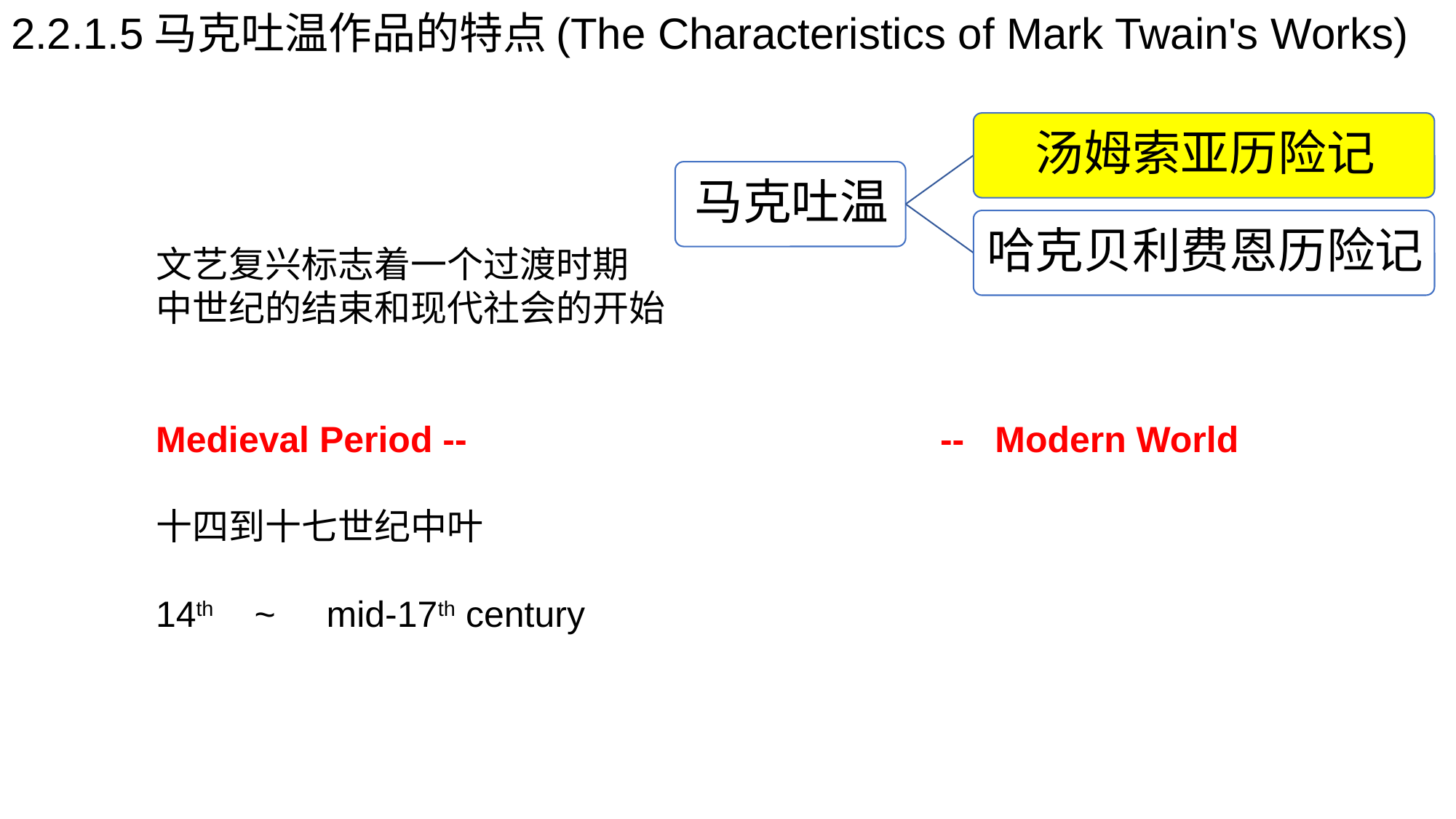

# 2.2.1.5马克吐温作品的特点(The Characteristics of Mark Twain's Works)
马克吐温

汤姆索亚历险记

哈克贝利费恩历险记
文艺复兴标志着一个过渡时期
中世纪的结束和现代社会的开始

Medieval Period -- 					  --   Modern World

十四到十七世纪中叶

14th    ~     mid-17th century